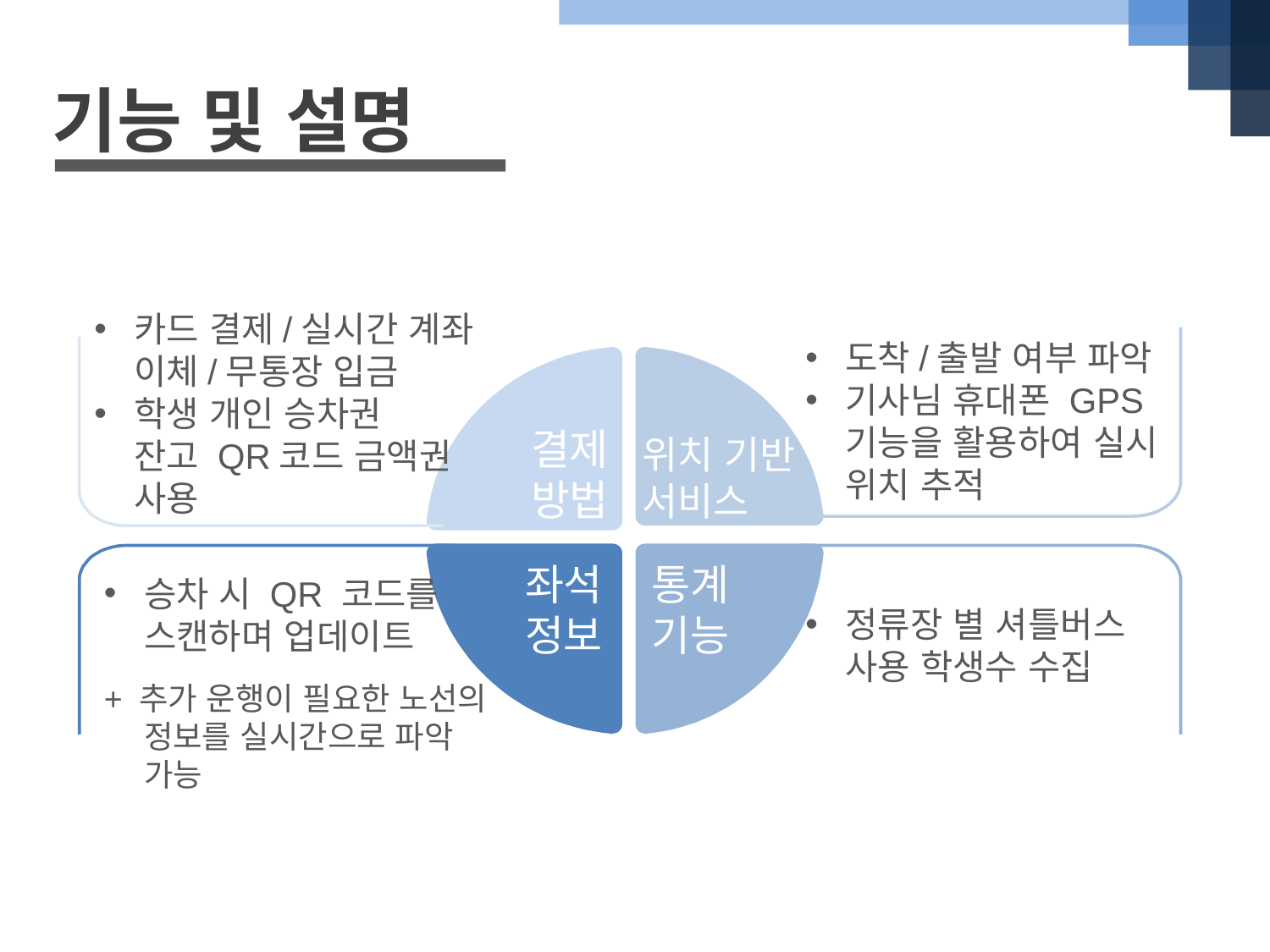

기능 및 설명

도착/출발 여부 파악
기사님 휴대폰 GPS
	기능을 활용하여 실시
	위치 추적

카드 결제/실시간 계좌 이체/무통장 입금
학생 개인 승차권
	잔고 QR코드 금액권 사용

결제
 방법
위치 기반
서비스

승차 시 QR 코드를
	스캔하며 업데이트

+ 추가 운행이 필요한 노선의 정보를 실시간으로 파악 가능
좌석
정보
통계
기능
정류장 별 셔틀버스
	사용 학생수 수집